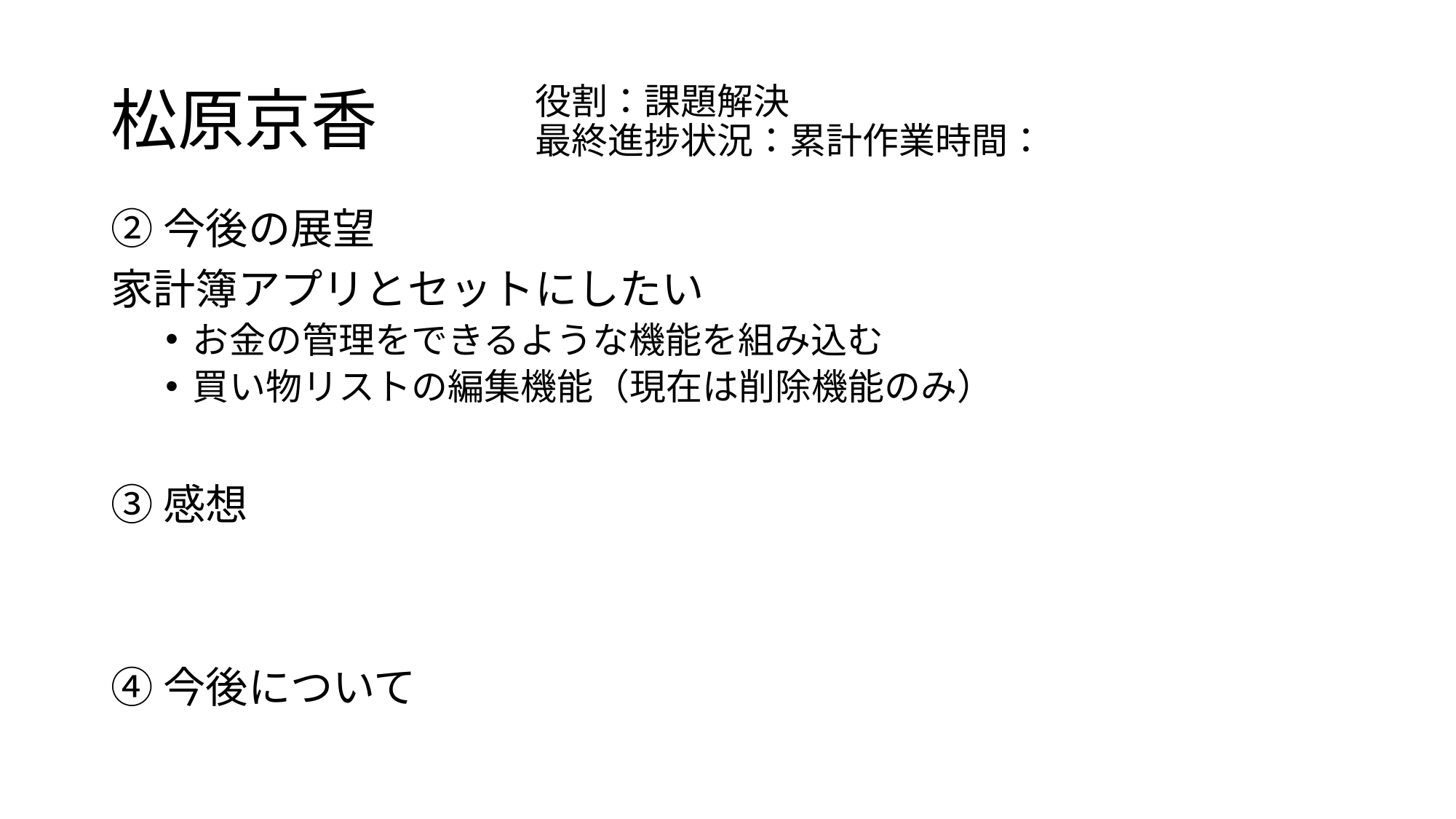

役割：課題解決
最終進捗状況：累計作業時間：
# 松原京香
②今後の展望
家計簿アプリとセットにしたい
お金の管理をできるような機能を組み込む
買い物リストの編集機能（現在は削除機能のみ）

③感想

④今後について